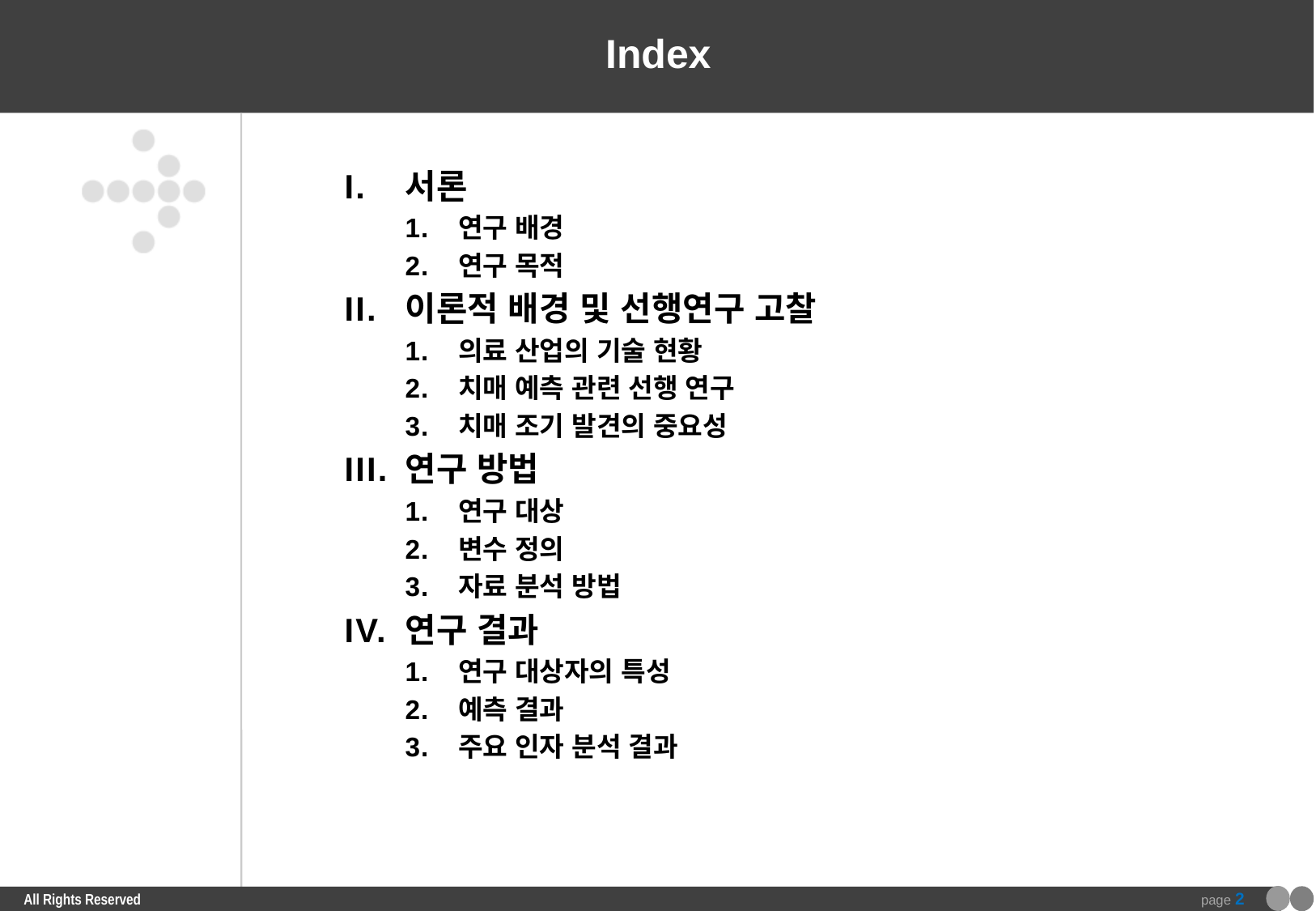

# Index
서론
연구 배경
연구 목적
이론적 배경 및 선행연구 고찰
의료 산업의 기술 현황
치매 예측 관련 선행 연구
치매 조기 발견의 중요성
연구 방법
연구 대상
변수 정의
자료 분석 방법
연구 결과
연구 대상자의 특성
예측 결과
주요 인자 분석 결과

page 2